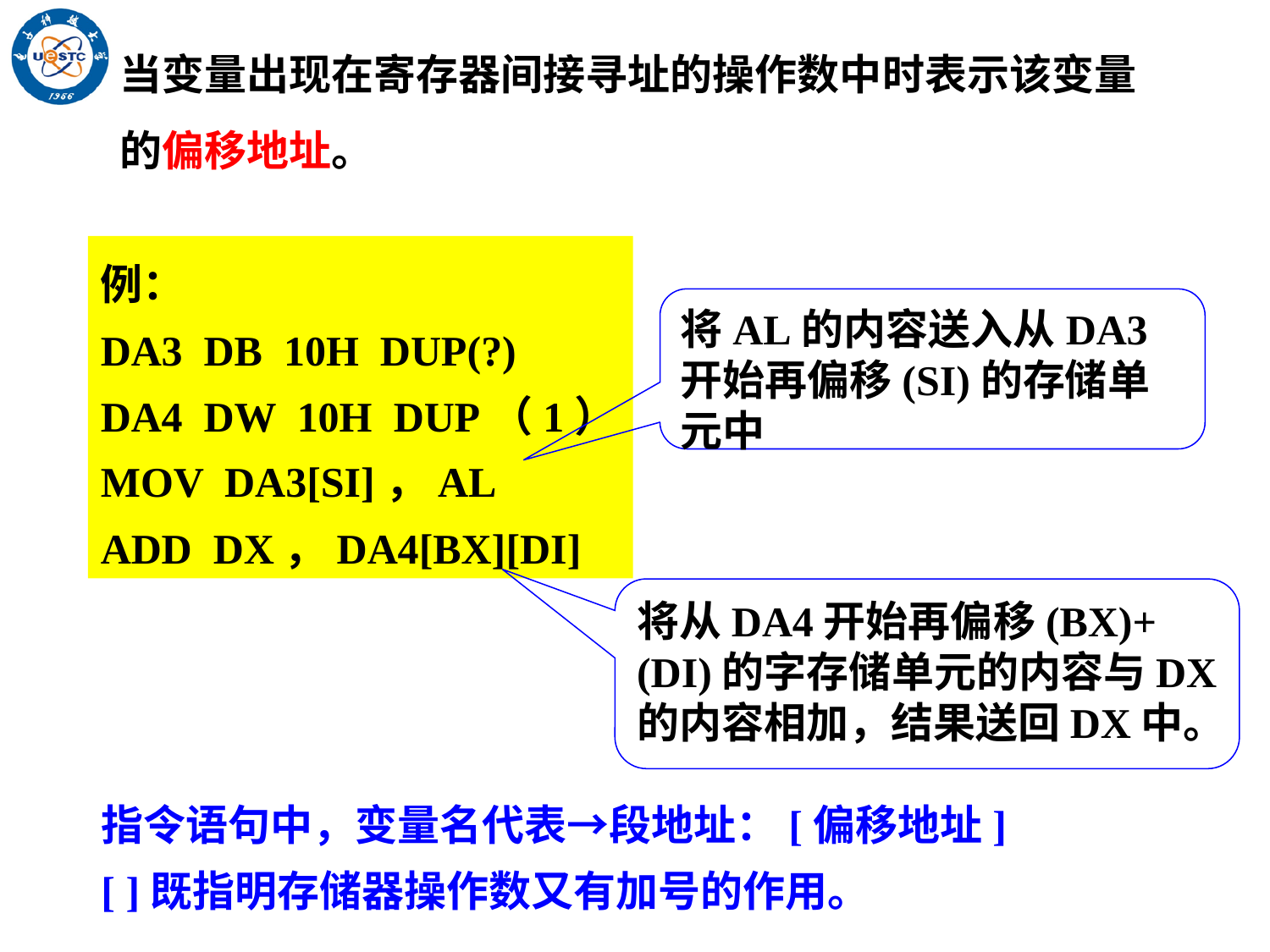

当变量出现在寄存器间接寻址的操作数中时表示该变量的偏移地址。
例：
DA3  DB  10H  DUP(?)
DA4  DW  10H  DUP（1）
MOV  DA3[SI]，AL
ADD  DX，DA4[BX][DI]
将AL的内容送入从DA3 开始再偏移(SI)的存储单元中

将从DA4开始再偏移(BX)+(DI)的字存储单元的内容与DX的内容相加，结果送回DX中。

指令语句中，变量名代表→段地址：[偏移地址]
[ ]既指明存储器操作数又有加号的作用。